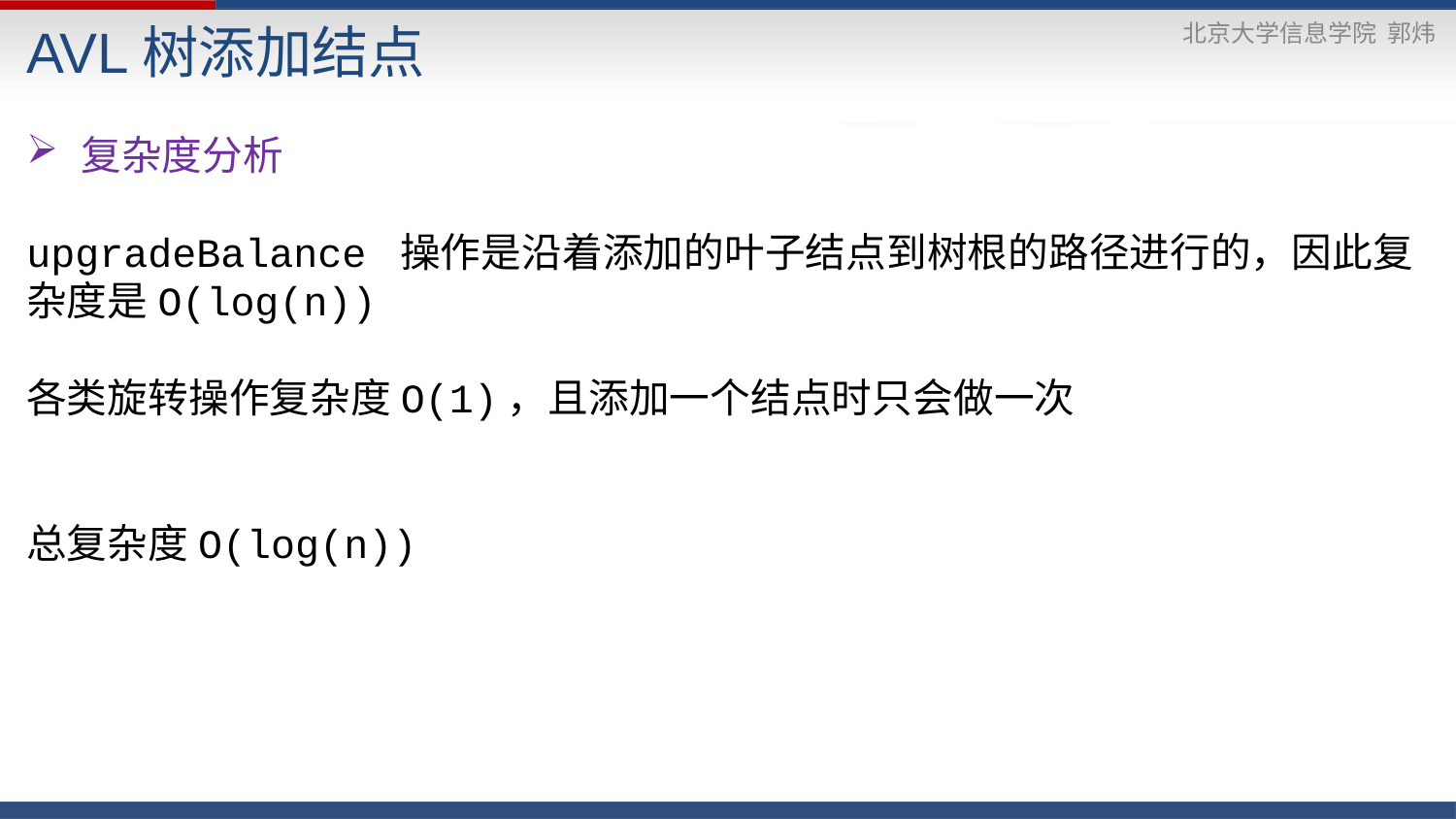

AVL树添加结点
复杂度分析

upgradeBalance 操作是沿着添加的叶子结点到树根的路径进行的，因此复杂度是O(log(n))

各类旋转操作复杂度O(1)，且添加一个结点时只会做一次

总复杂度O(log(n))
39